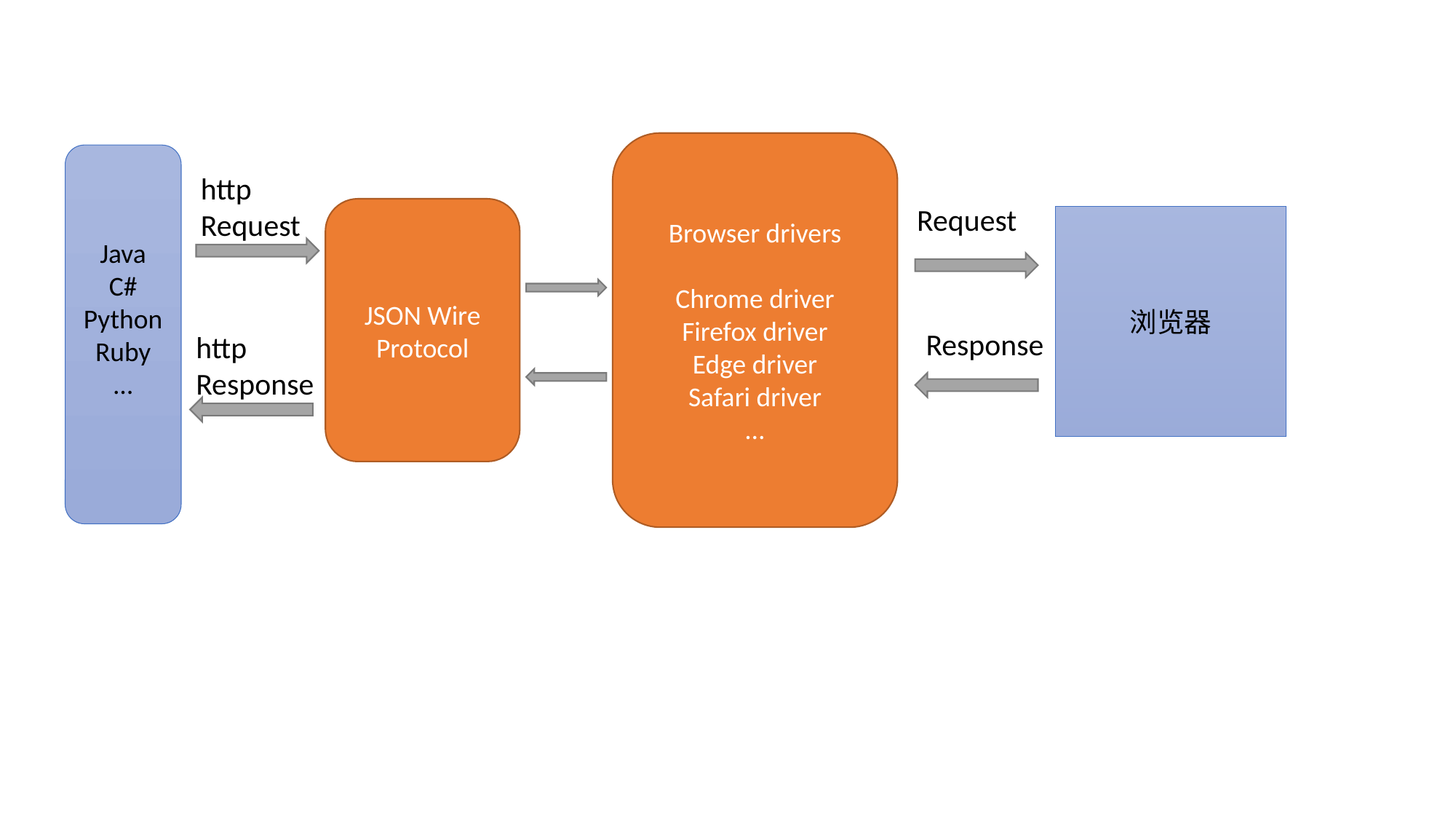

Browser drivers

Chrome driver
Firefox driver
Edge driver
Safari driver
…
Java
C#
Python
Ruby
…

http
Request
Request
JSON Wire
Protocol
浏览器

Response
http
Response